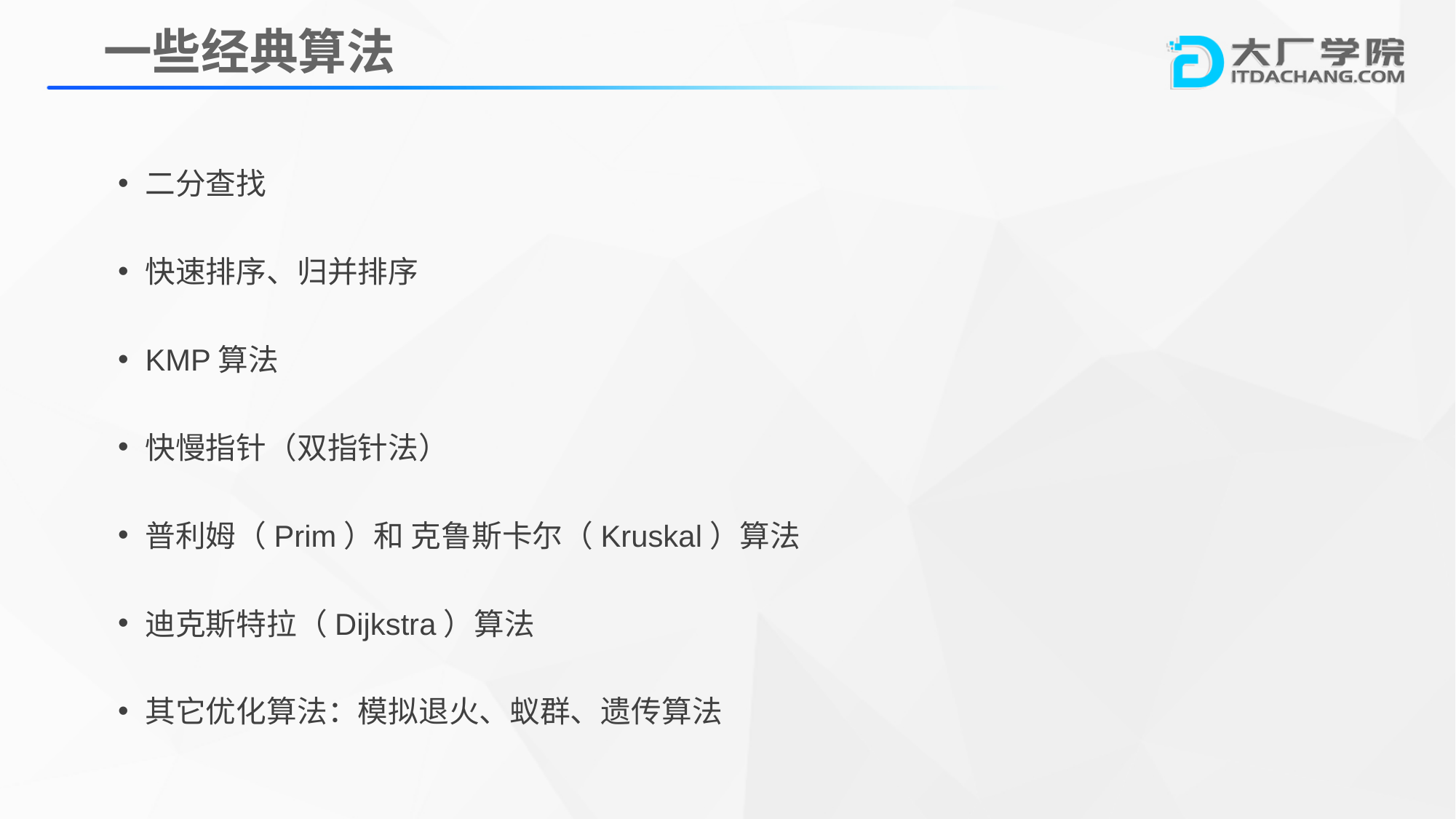

一些经典算法
二分查找
快速排序、归并排序
KMP算法
快慢指针（双指针法）
普利姆（Prim）和 克鲁斯卡尔（Kruskal）算法
迪克斯特拉（Dijkstra）算法
其它优化算法：模拟退火、蚁群、遗传算法